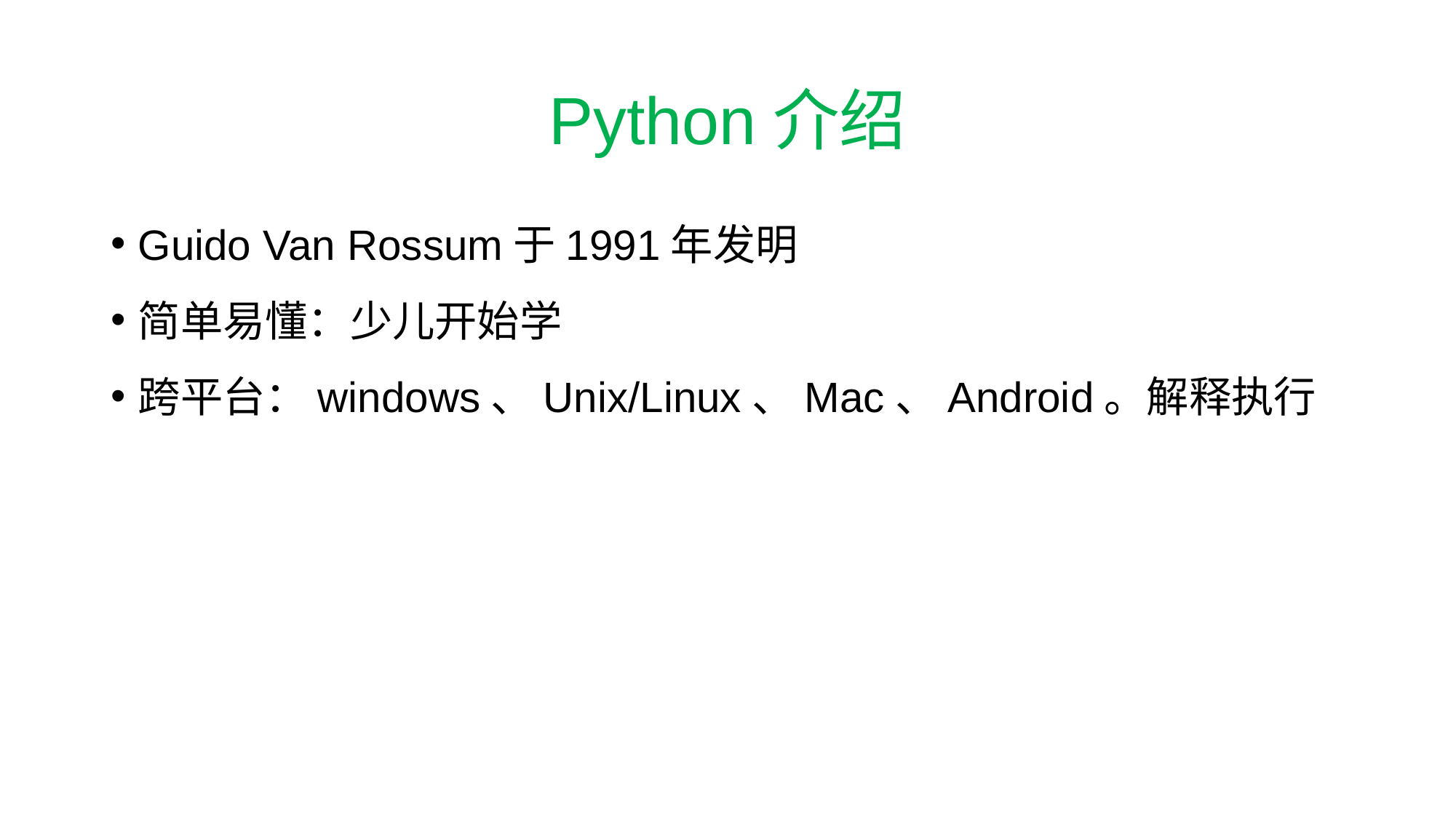

# Python介绍
Guido Van Rossum于1991年发明
简单易懂：少儿开始学
跨平台：windows、Unix/Linux、Mac、Android。解释执行